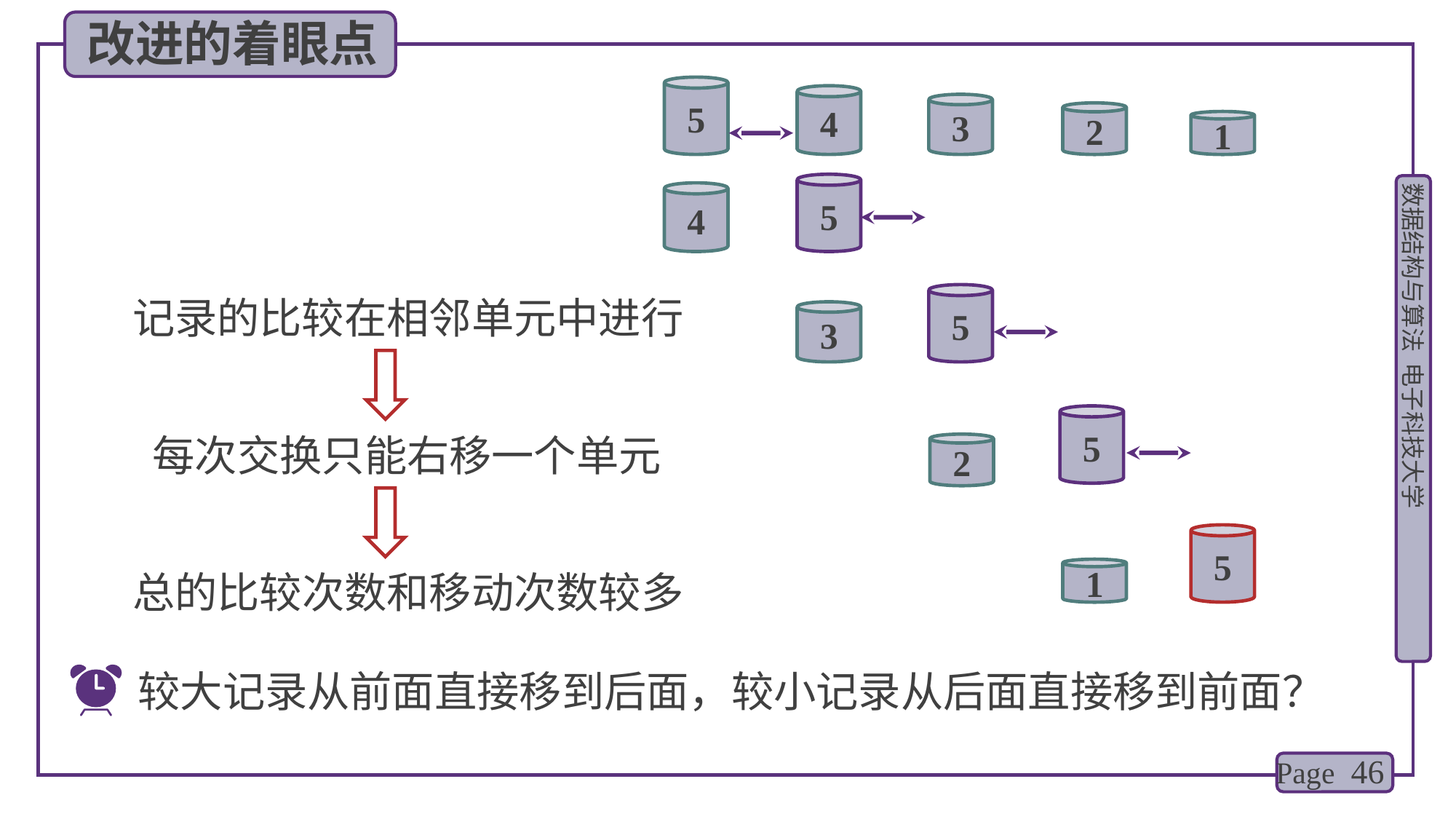

改进的着眼点

5
4
3
2
1

5
4

5
记录的比较在相邻单元中进行
3

每次交换只能右移一个单元
5
2

总的比较次数和移动次数较多
5
1
较大记录从前面直接移到后面，较小记录从后面直接移到前面？